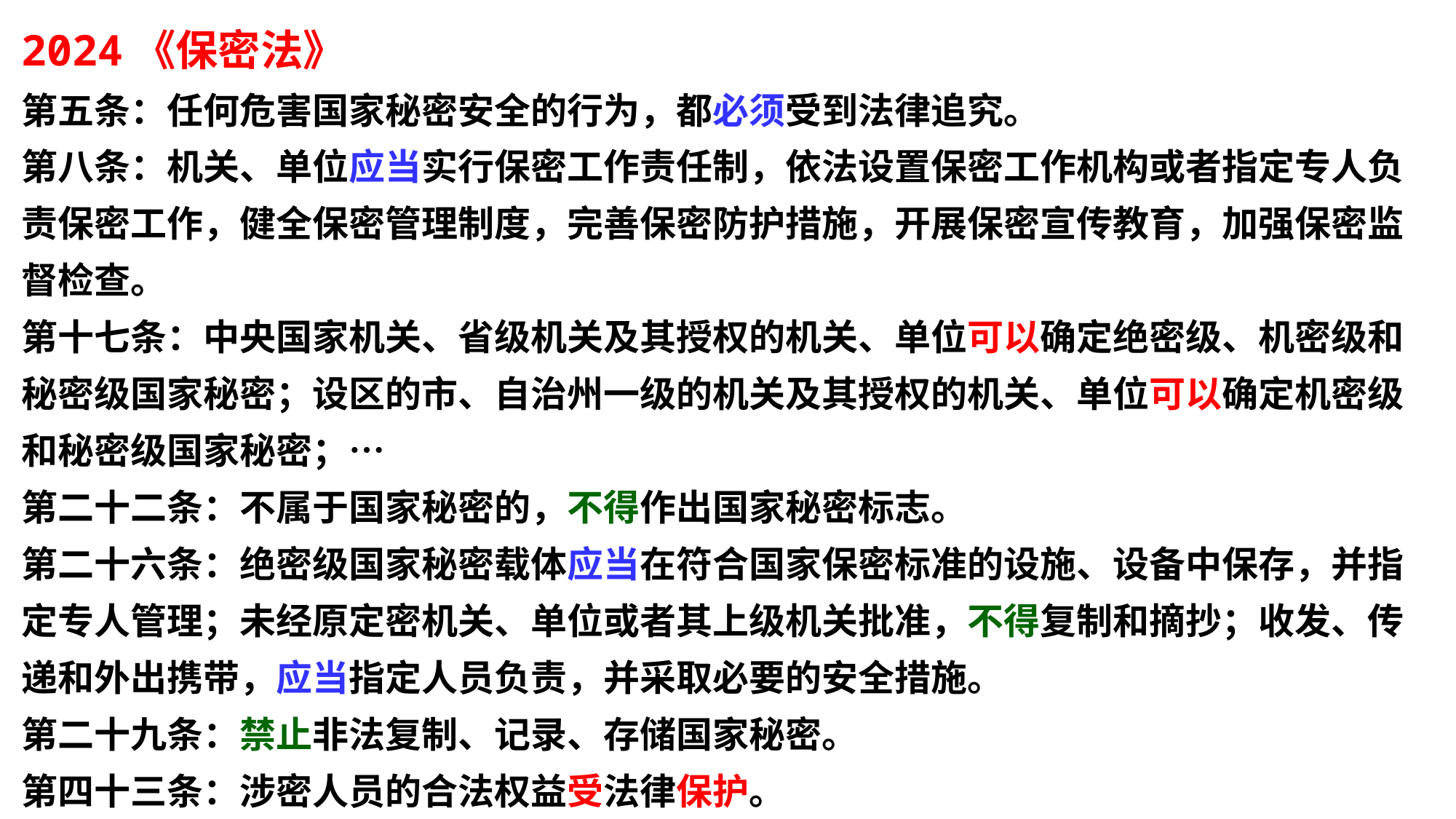

2024《保密法》
第五条：任何危害国家秘密安全的行为，都必须受到法律追究。
第八条：机关、单位应当实行保密工作责任制，依法设置保密工作机构或者指定专人负责保密工作，健全保密管理制度，完善保密防护措施，开展保密宣传教育，加强保密监督检查。
第十七条：中央国家机关、省级机关及其授权的机关、单位可以确定绝密级、机密级和秘密级国家秘密；设区的市、自治州一级的机关及其授权的机关、单位可以确定机密级和秘密级国家秘密；…
第二十二条：不属于国家秘密的，不得作出国家秘密标志。
第二十六条：绝密级国家秘密载体应当在符合国家保密标准的设施、设备中保存，并指定专人管理；未经原定密机关、单位或者其上级机关批准，不得复制和摘抄；收发、传递和外出携带，应当指定人员负责，并采取必要的安全措施。
第二十九条：禁止非法复制、记录、存储国家秘密。
第四十三条：涉密人员的合法权益受法律保护。